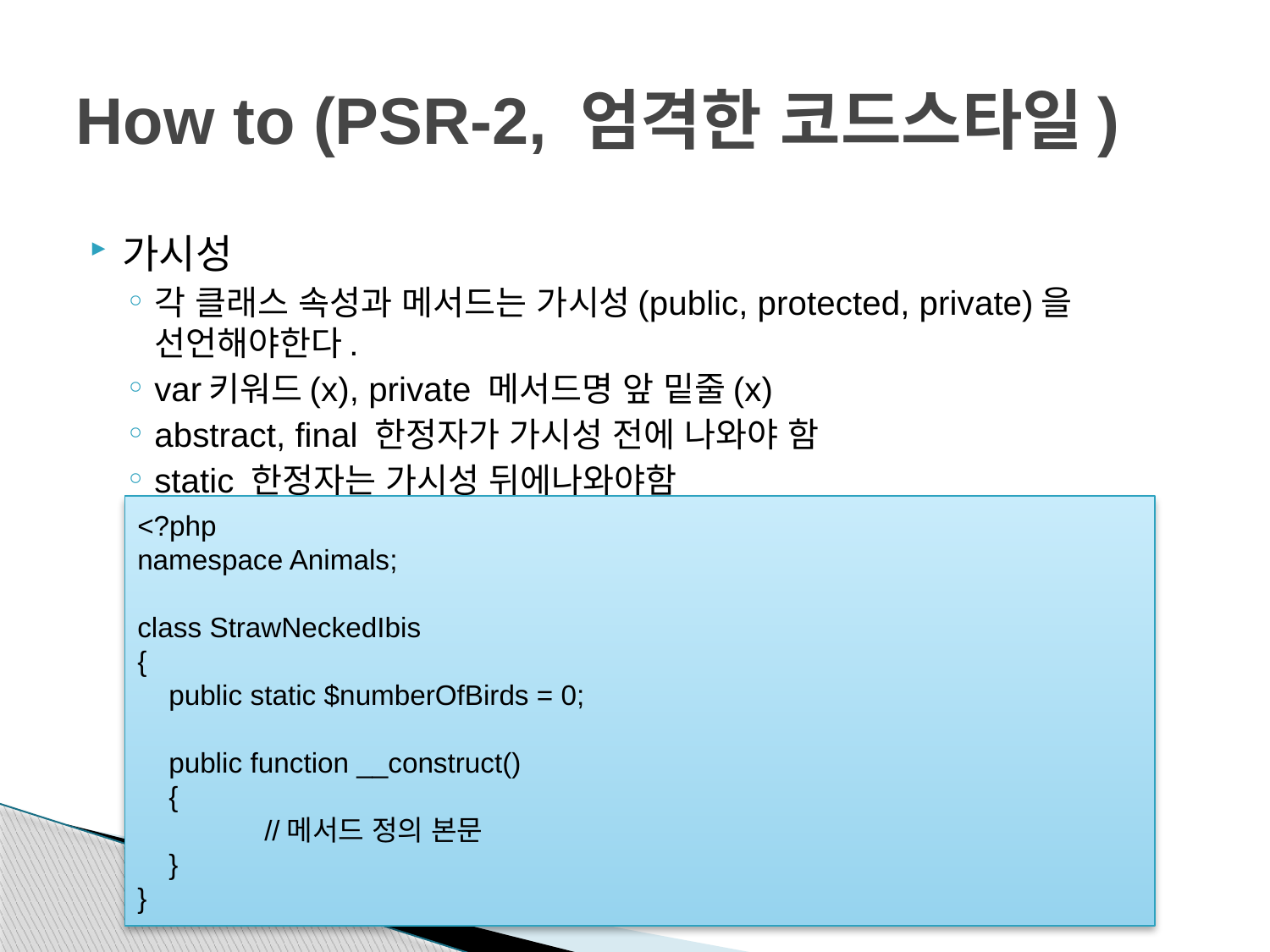

# How to (PSR-2, 엄격한 코드스타일)
가시성
각 클래스 속성과 메서드는 가시성(public, protected, private)을 선언해야한다.
var키워드(x), private 메서드명 앞 밑줄(x)
abstract, final 한정자가 가시성 전에 나와야 함
static 한정자는 가시성 뒤에나와야함
<?php
namespace Animals;

class StrawNeckedIbis
{
    public static $numberOfBirds = 0;

    public function __construct()
    {
	//메서드 정의 본문
    }
}